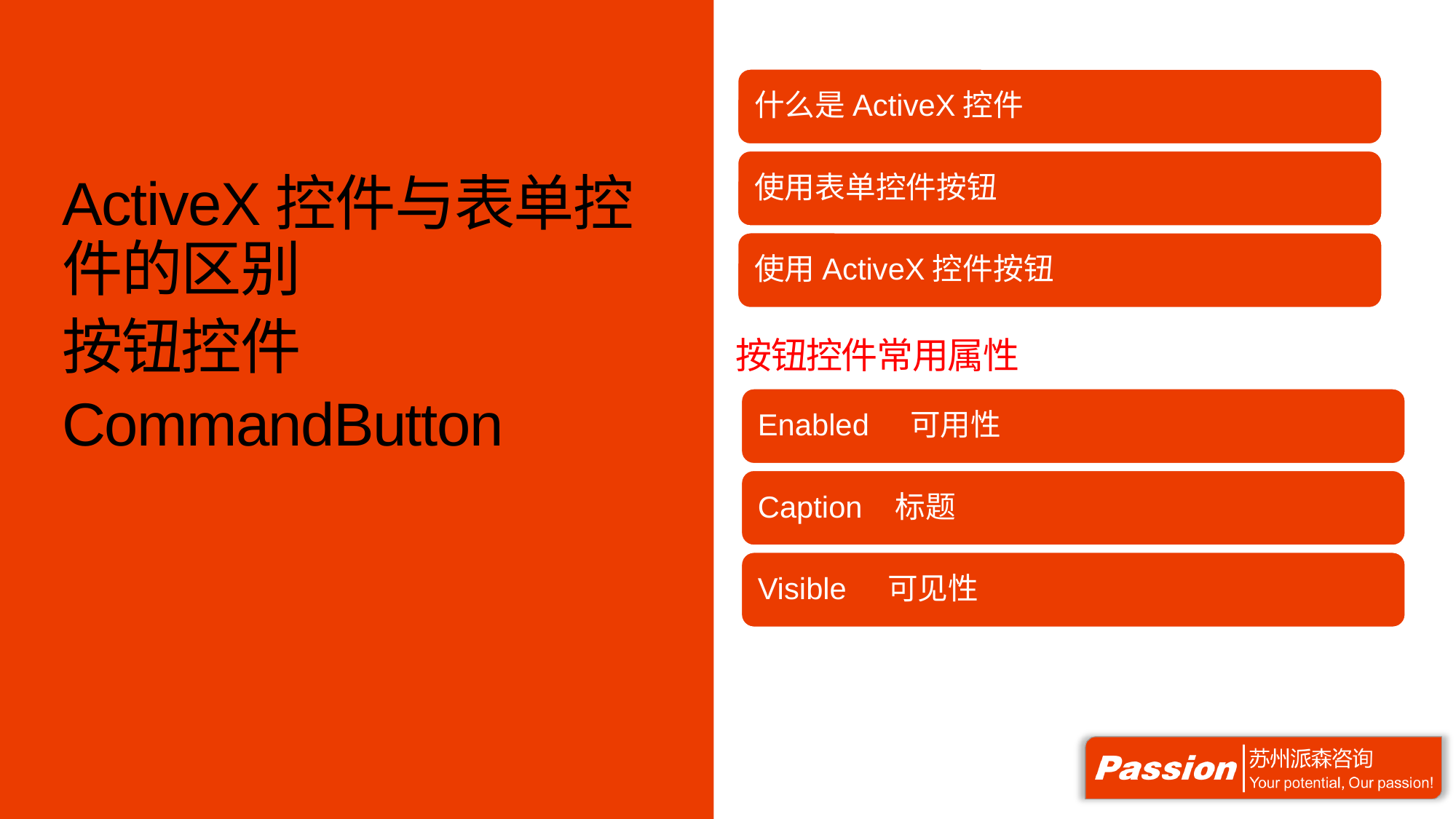

什么是ActiveX控件
使用表单控件按钮
使用ActiveX控件按钮
ActiveX控件与表单控件的区别
按钮控件
CommandButton

按钮控件常用属性
Enabled    可用性
Caption   标题
Visible    可见性